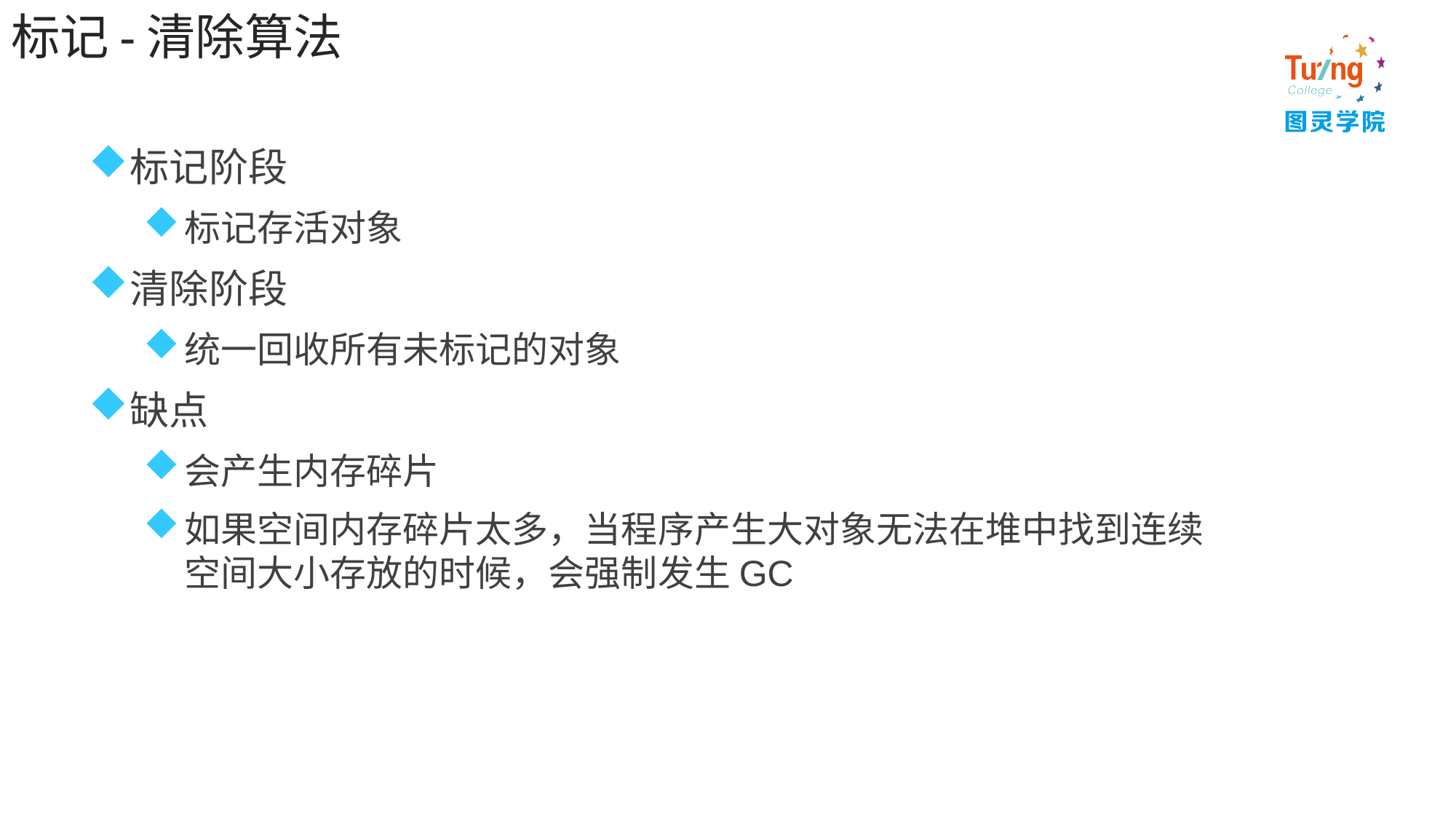

# 标记-清除算法
标记阶段
标记存活对象
清除阶段
统一回收所有未标记的对象
缺点
会产生内存碎片
如果空间内存碎片太多，当程序产生大对象无法在堆中找到连续空间大小存放的时候，会强制发生GC